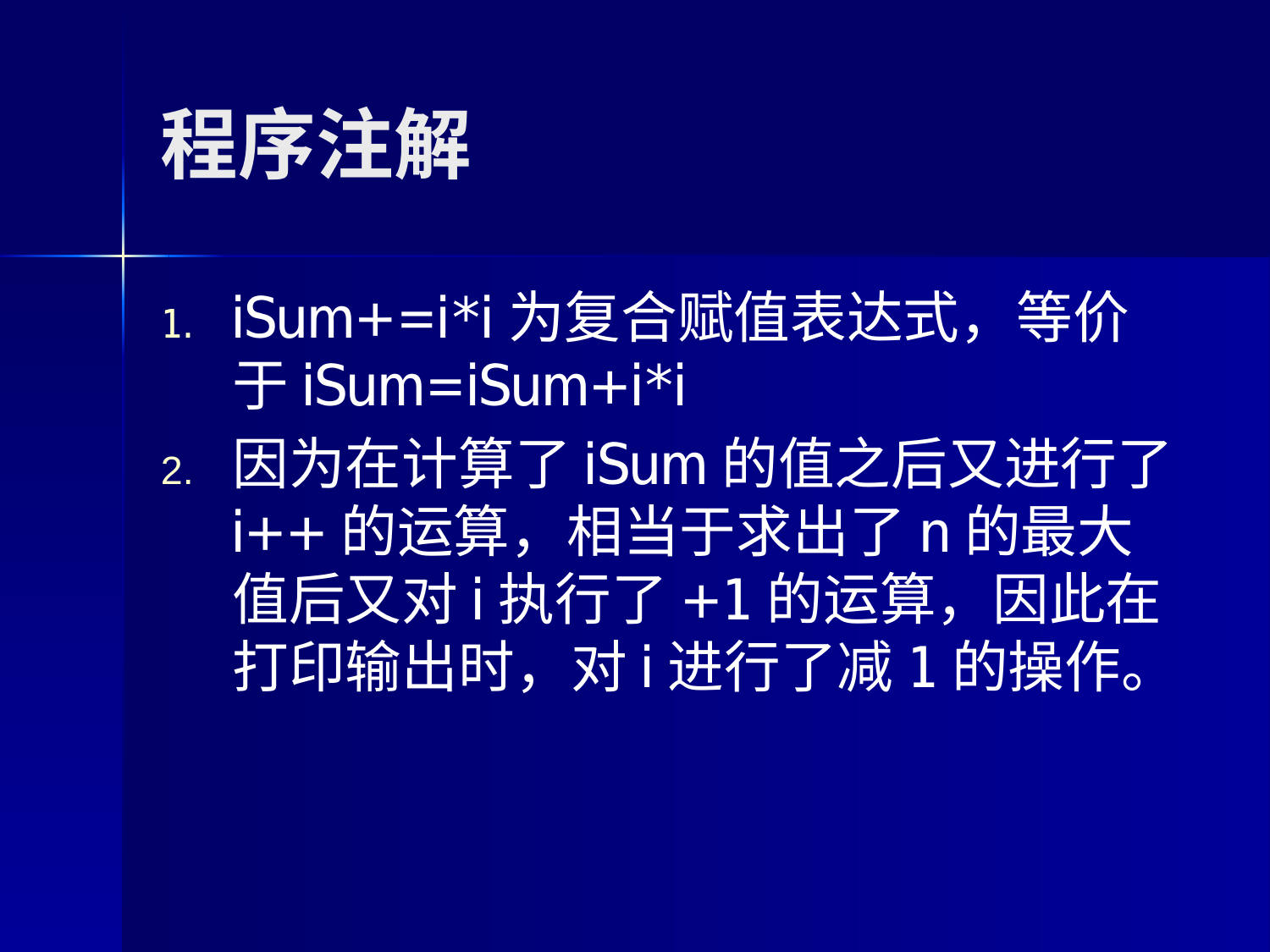

# 程序注解
iSum+=i*i为复合赋值表达式，等价于iSum=iSum+i*i
因为在计算了iSum的值之后又进行了i++的运算，相当于求出了n的最大值后又对i执行了+1的运算，因此在打印输出时，对i进行了减1的操作。